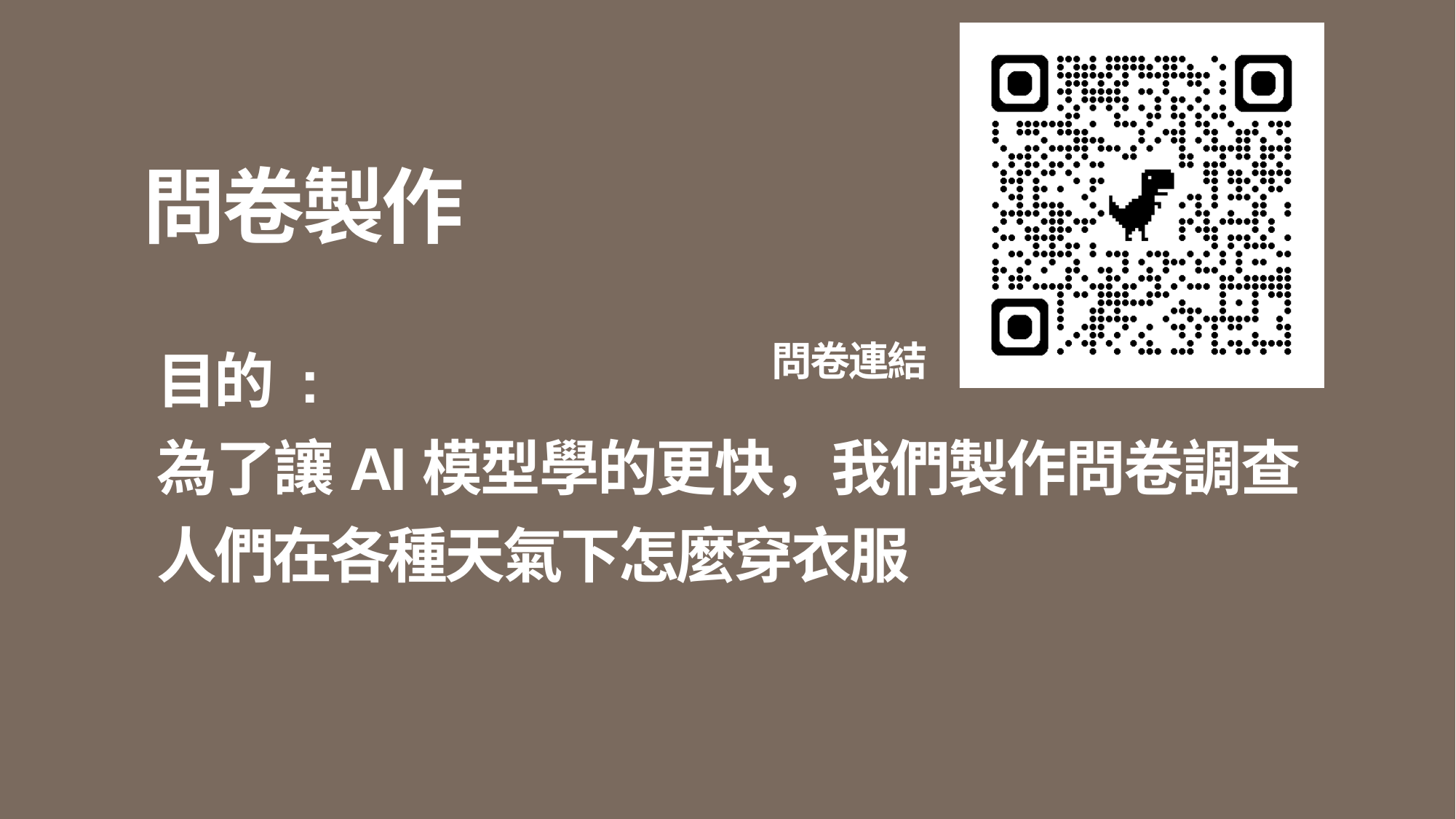

問卷製作
問卷連結
目的 :
為了讓AI模型學的更快，我們製作問卷調查人們在各種天氣下怎麼穿衣服